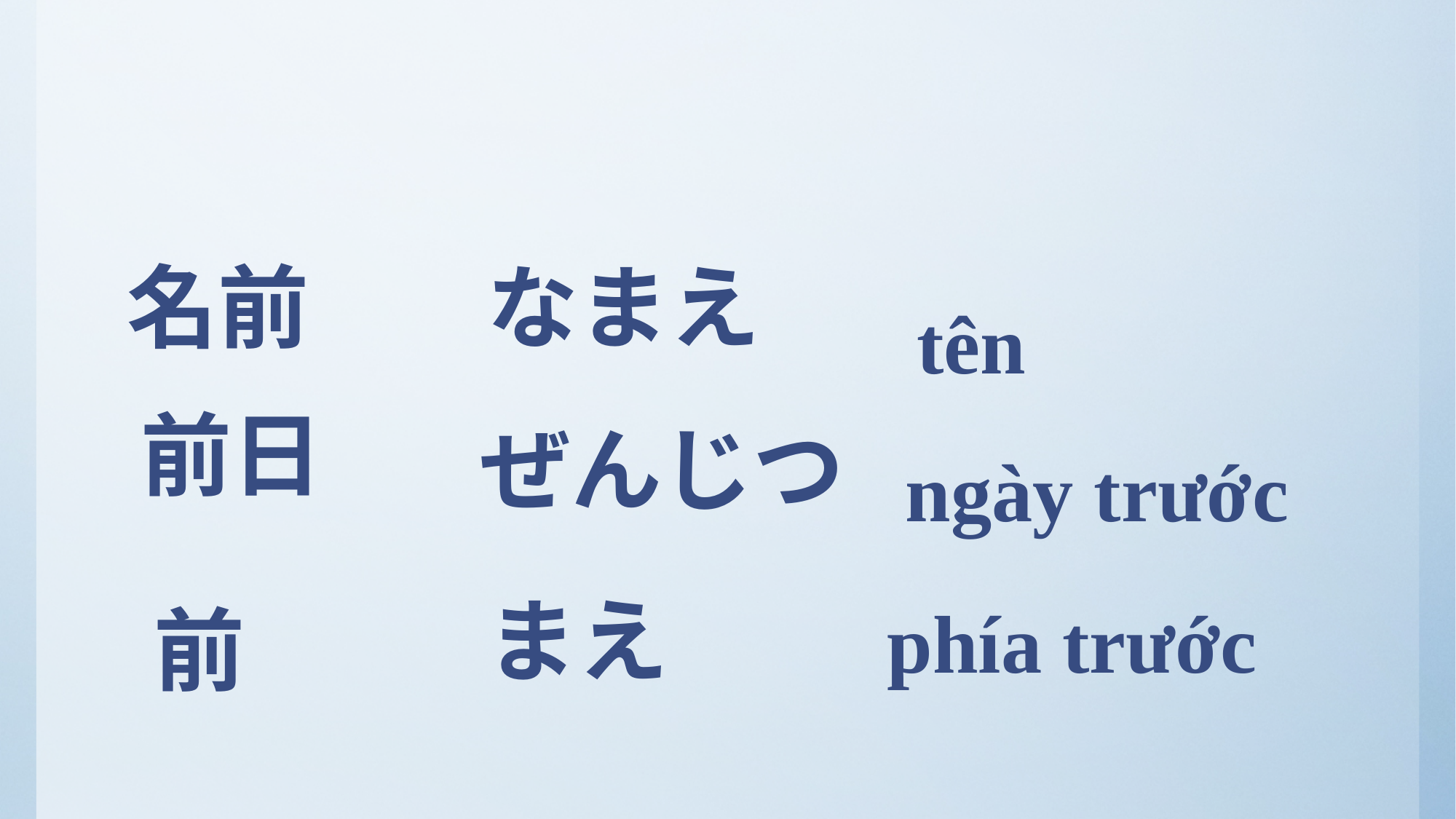

#
tên
名前
なまえ

ngày trước
前日
ぜんじつ
phía trước
まえ
前